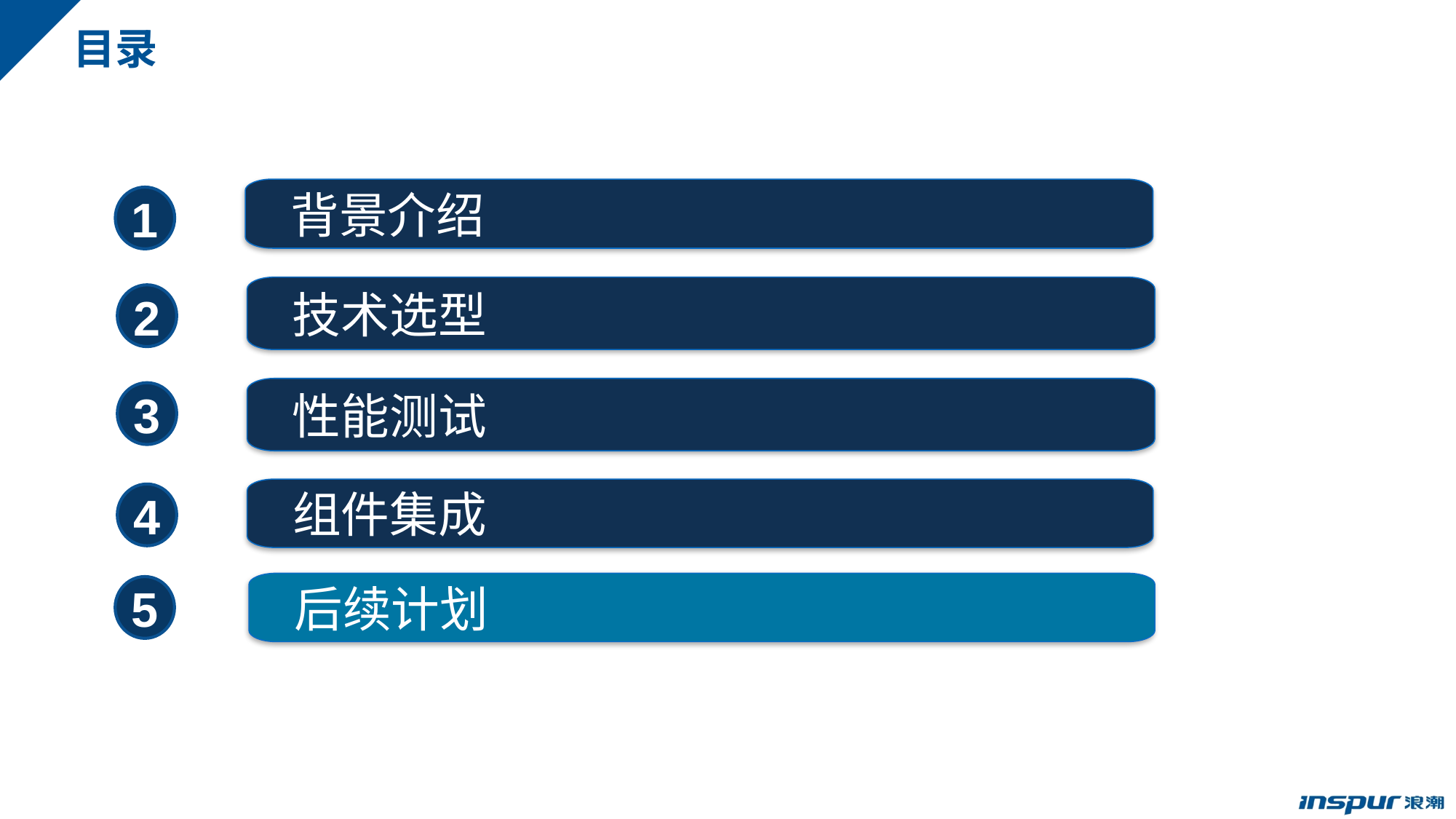

# 目录
背景介绍

1
技术选型

2
性能测试

3
组件集成

4
后续计划

5